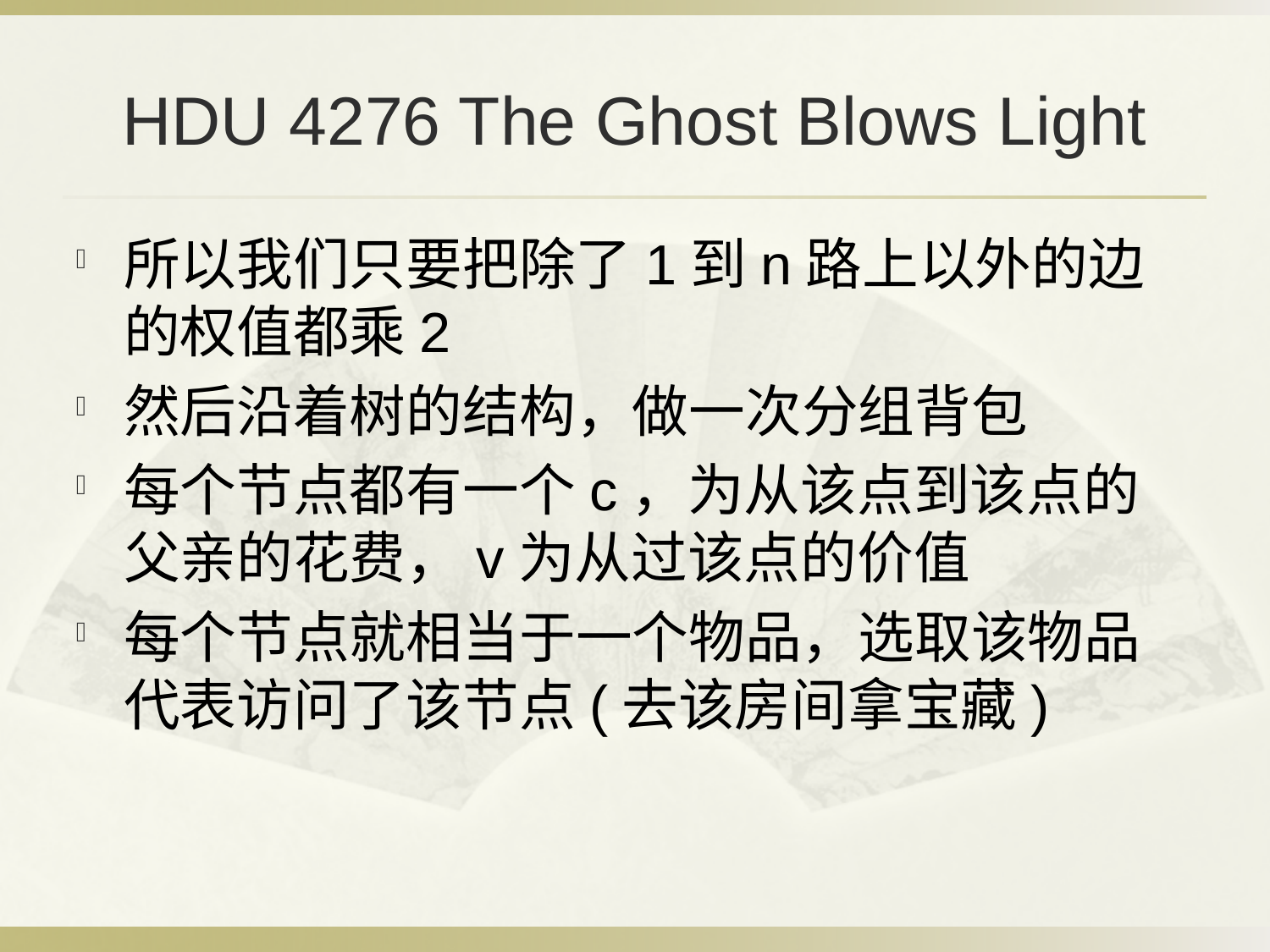

# HDU 4276 The Ghost Blows Light
所以我们只要把除了1到n路上以外的边的权值都乘2
然后沿着树的结构，做一次分组背包
每个节点都有一个c，为从该点到该点的父亲的花费，v为从过该点的价值
每个节点就相当于一个物品，选取该物品代表访问了该节点(去该房间拿宝藏)